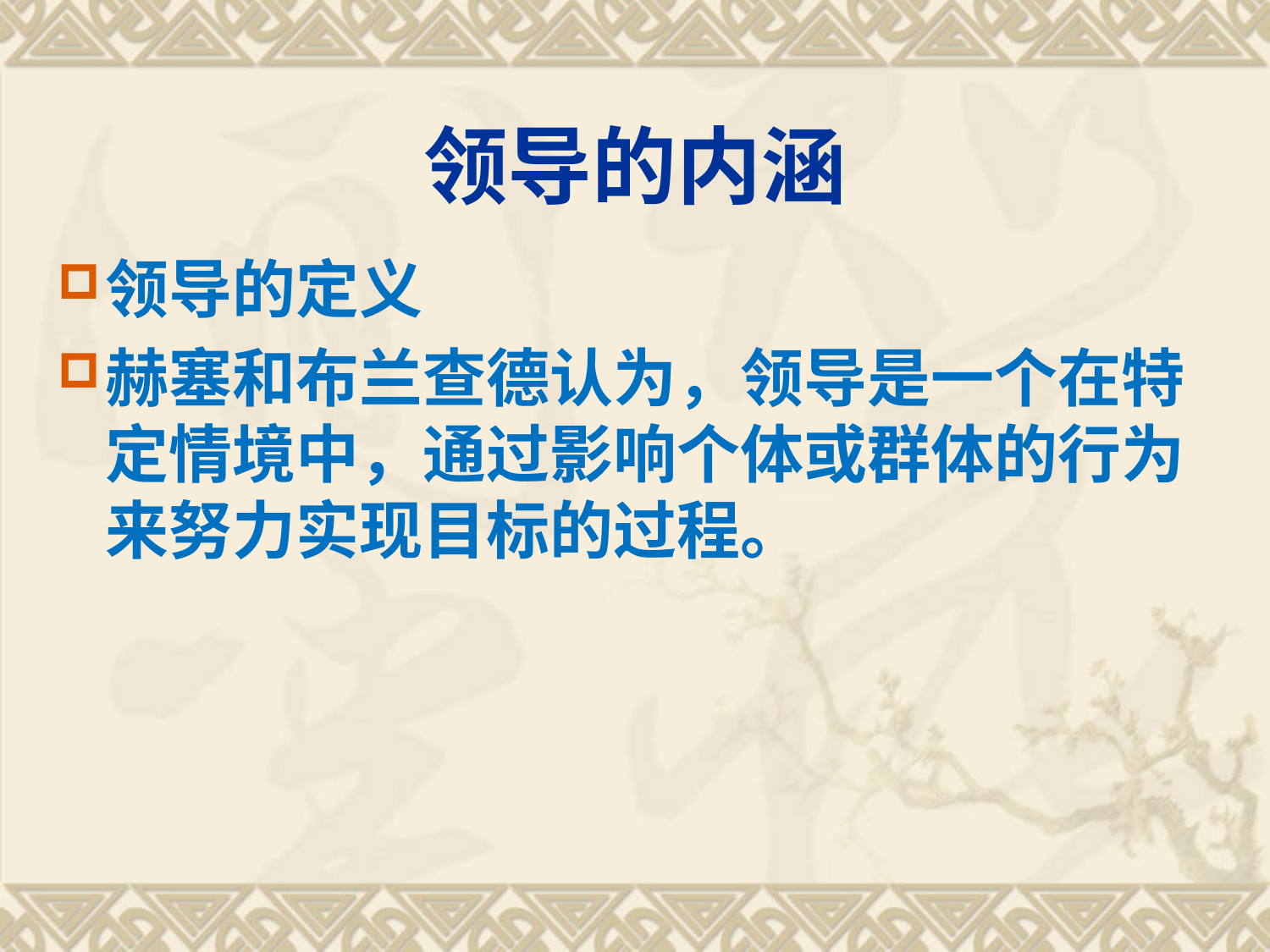

# 领导的内涵
领导的定义
赫塞和布兰查德认为，领导是一个在特定情境中，通过影响个体或群体的行为来努力实现目标的过程。